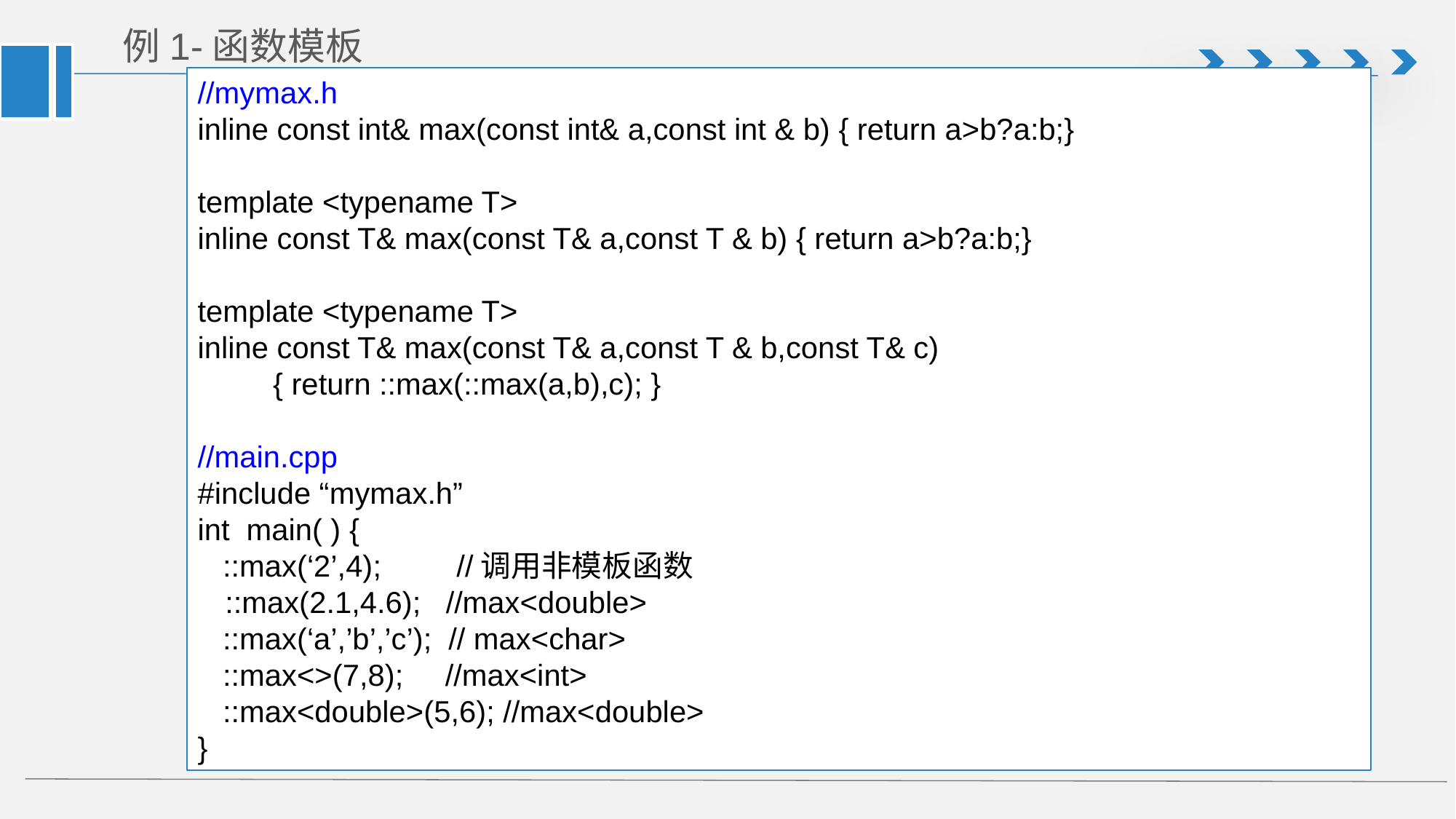

# 例1-函数模板
//mymax.h
inline const int& max(const int& a,const int & b) { return a>b?a:b;}
template <typename T>
inline const T& max(const T& a,const T & b) { return a>b?a:b;}
template <typename T>
inline const T& max(const T& a,const T & b,const T& c)
         { return ::max(::max(a,b),c); }
//main.cpp
#include “mymax.h”
int  main( ) {
   ::max(‘2’,4);         //调用非模板函数
   ::max(2.1,4.6);   //max<double>
   ::max(‘a’,’b’,’c’);  // max<char>
   ::max<>(7,8);     //max<int>
   ::max<double>(5,6); //max<double>
}